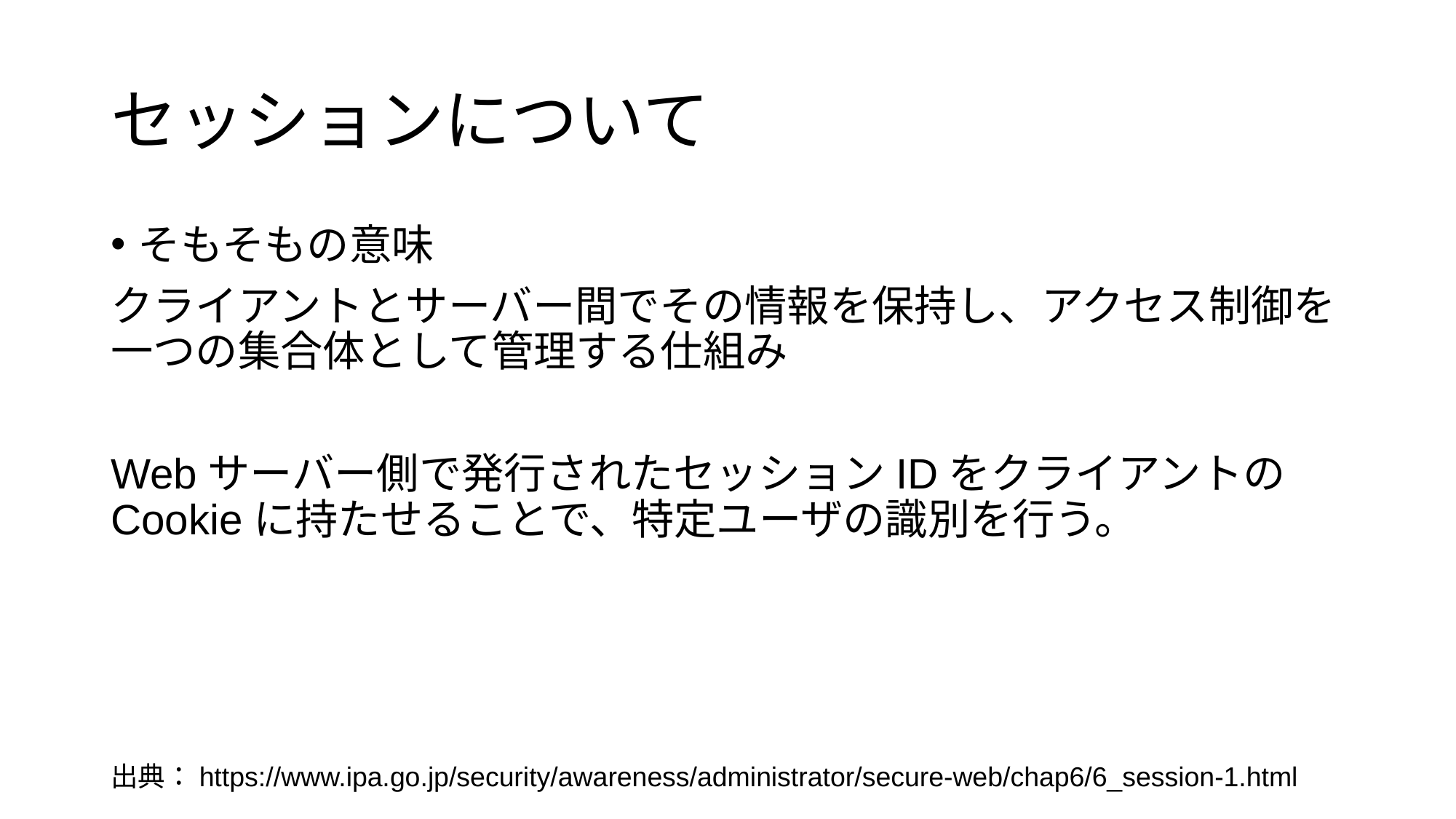

# セッションについて
そもそもの意味
クライアントとサーバー間でその情報を保持し、アクセス制御を一つの集合体として管理する仕組み

Webサーバー側で発行されたセッションIDをクライアントのCookieに持たせることで、特定ユーザの識別を行う。
出典：https://www.ipa.go.jp/security/awareness/administrator/secure-web/chap6/6_session-1.html